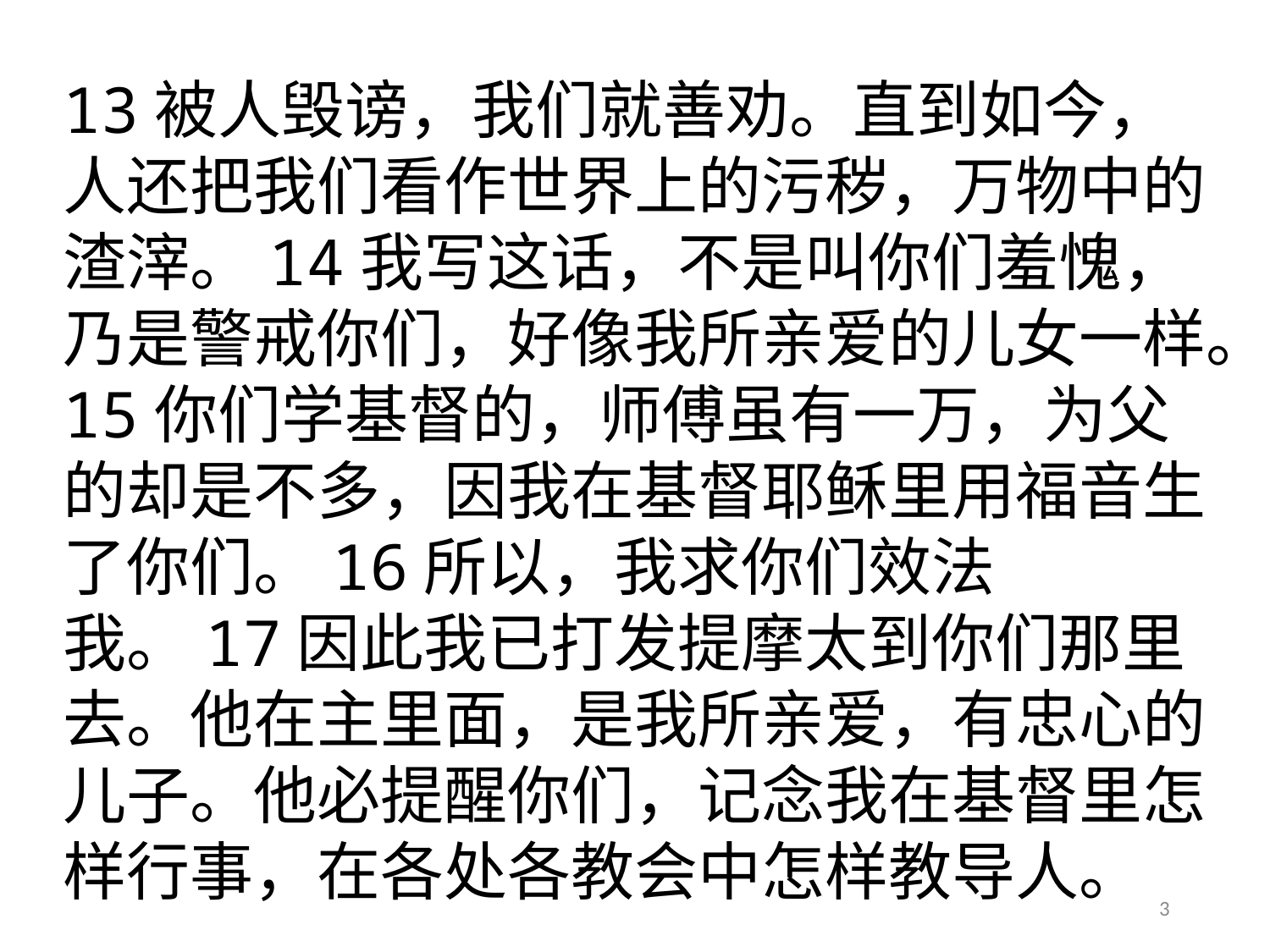

13被人毁谤，我们就善劝。直到如今，人还把我们看作世界上的污秽，万物中的渣滓。14我写这话，不是叫你们羞愧，乃是警戒你们，好像我所亲爱的儿女一样。15你们学基督的，师傅虽有一万，为父的却是不多，因我在基督耶稣里用福音生了你们。16所以，我求你们效法我。17因此我已打发提摩太到你们那里去。他在主里面，是我所亲爱，有忠心的儿子。他必提醒你们，记念我在基督里怎样行事，在各处各教会中怎样教导人。
3